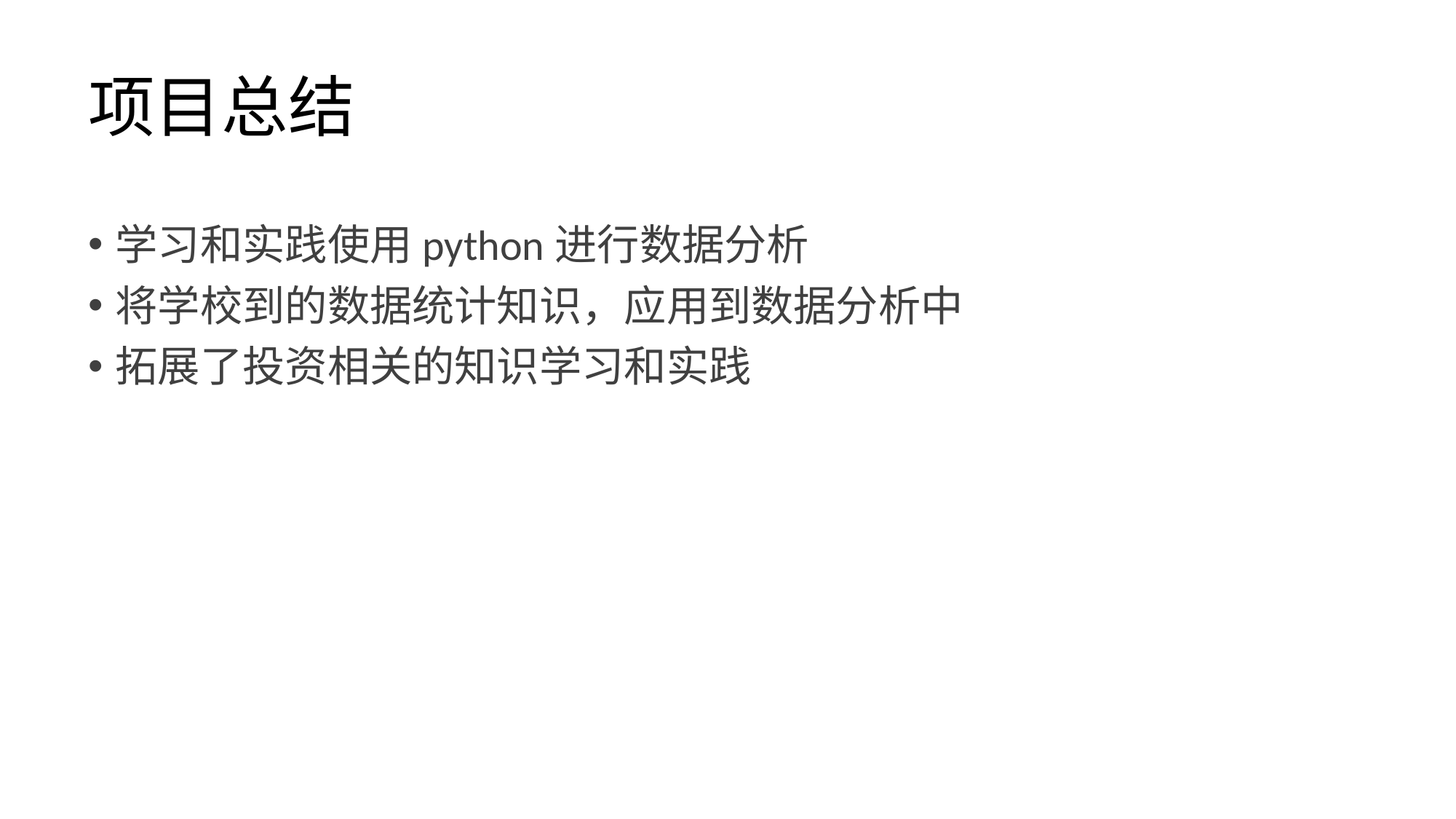

# 项目总结
学习和实践使用python进行数据分析
将学校到的数据统计知识，应用到数据分析中
拓展了投资相关的知识学习和实践